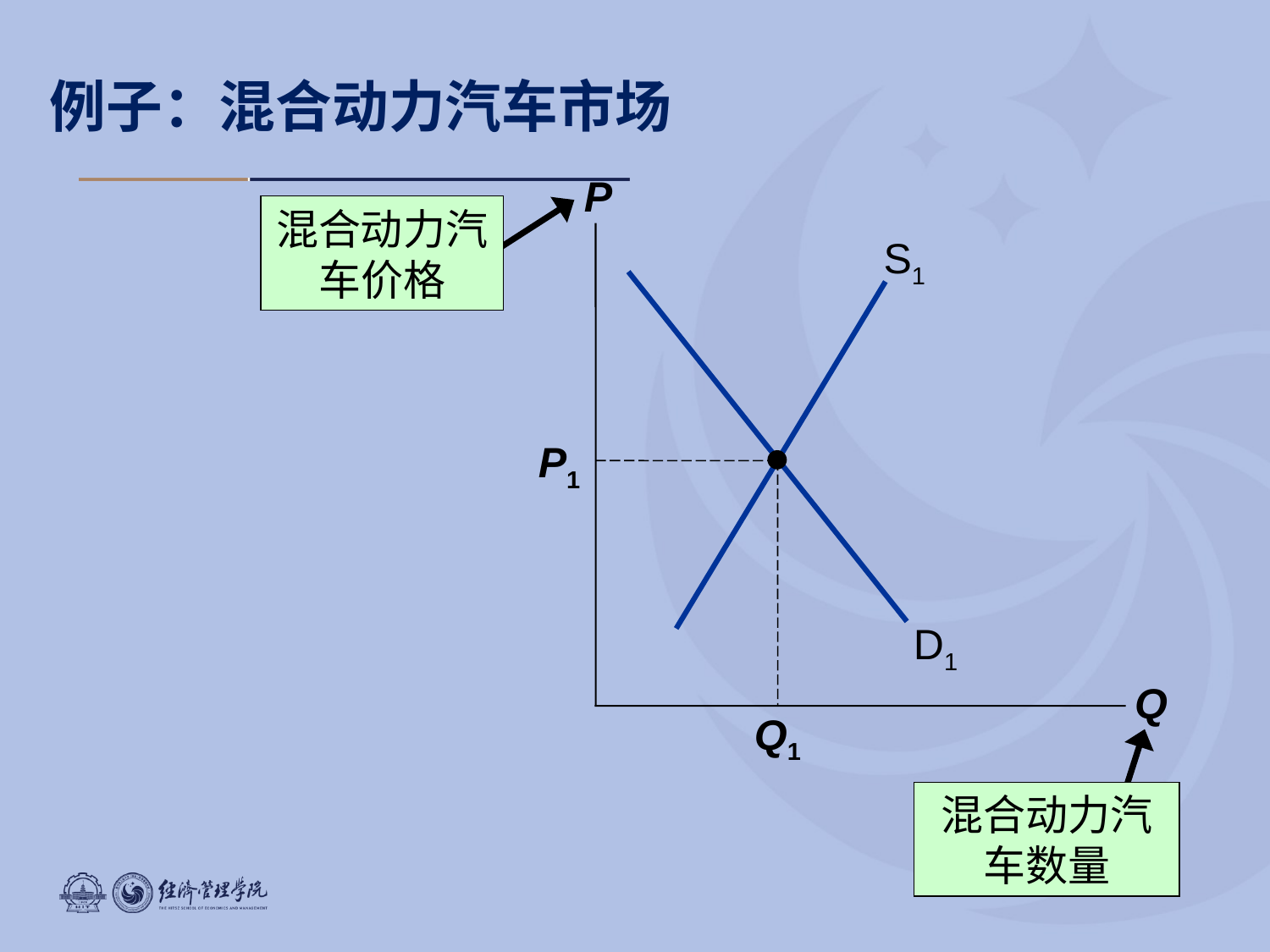

例子：混合动力汽车市场
P

Q
混合动力汽车价格

S1

D1
P1

Q1

混合动力汽车数量